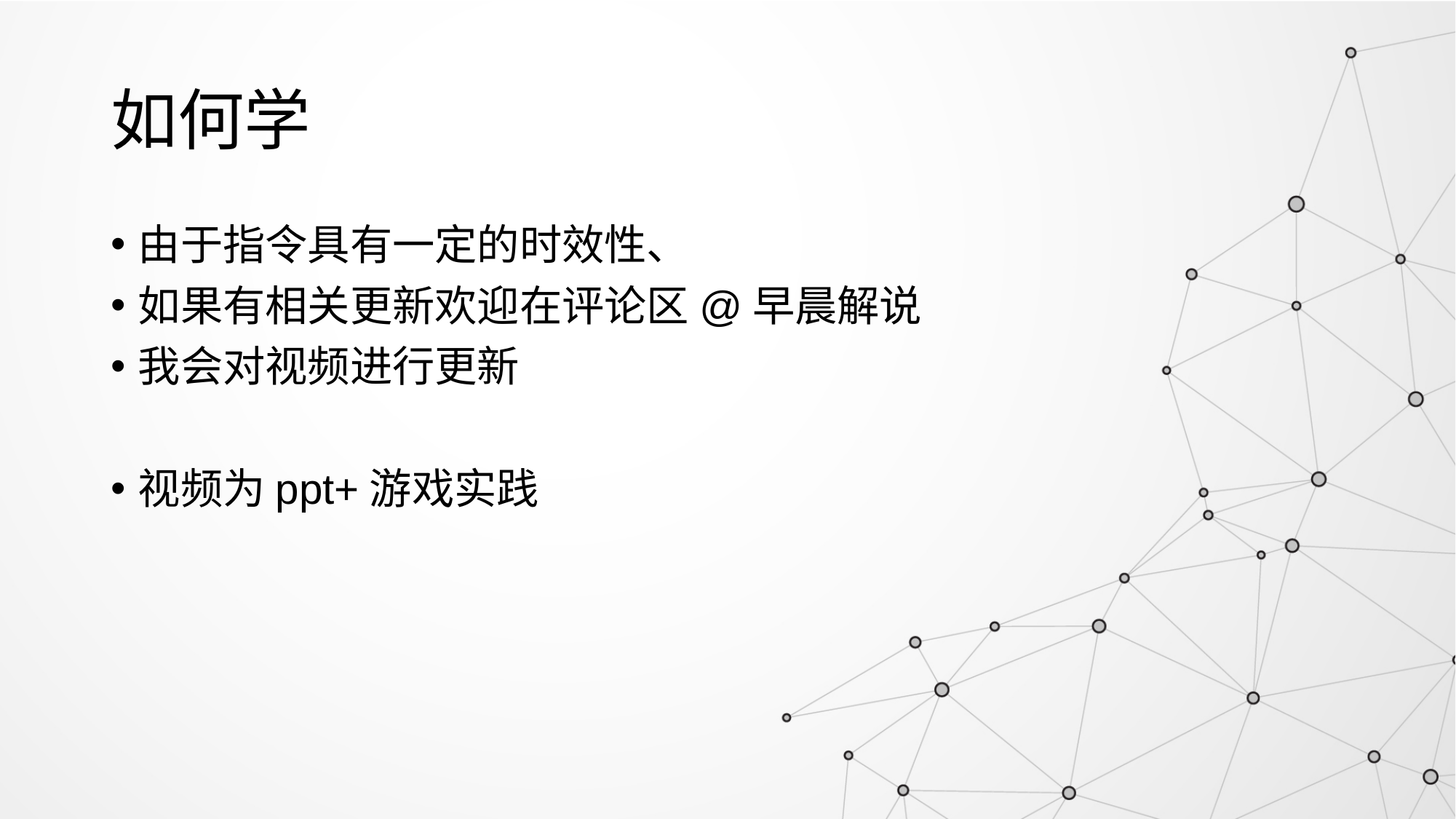

# 如何学
由于指令具有一定的时效性、
如果有相关更新欢迎在评论区@早晨解说
我会对视频进行更新

视频为ppt+游戏实践